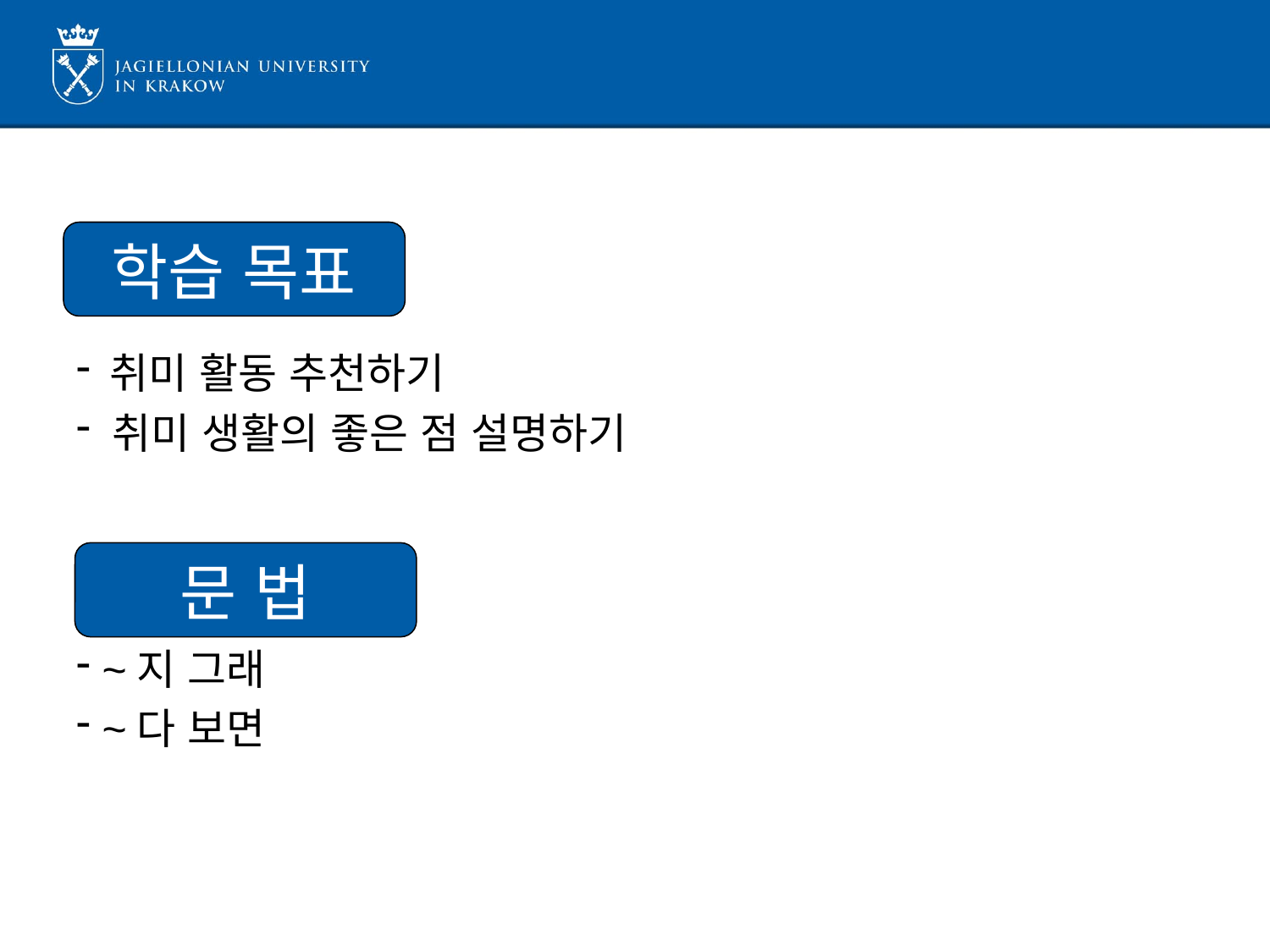

취미 활동 추천하기
 취미 생활의 좋은 점 설명하기

 ~지 그래
 ~다 보면
학습 목표
문 법